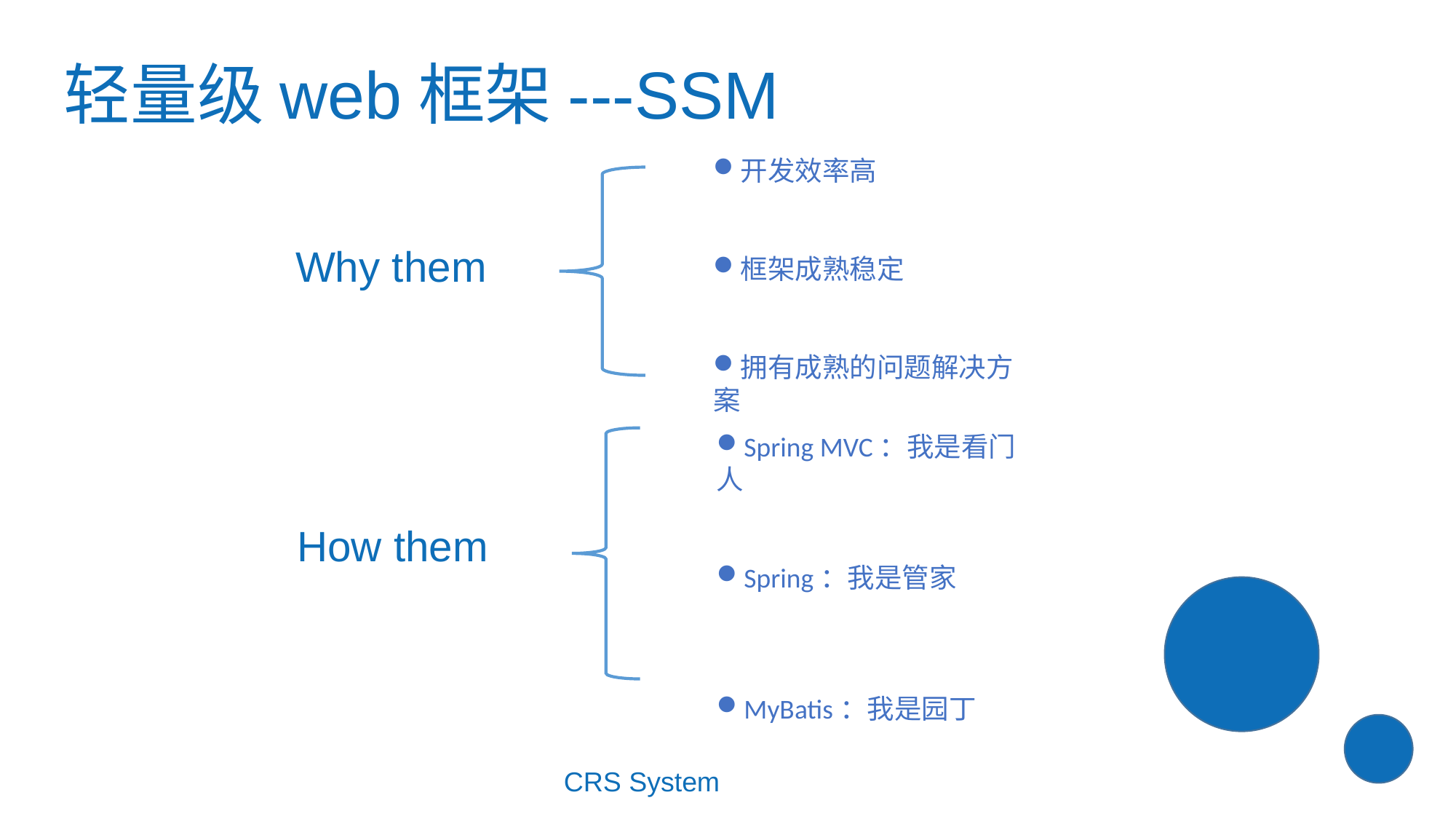

轻量级web框架---SSM
开发效率高

框架成熟稳定

拥有成熟的问题解决方案

Why them
Spring MVC：我是看门人

Spring：我是管家

MyBatis：我是园丁

How them

CRS System